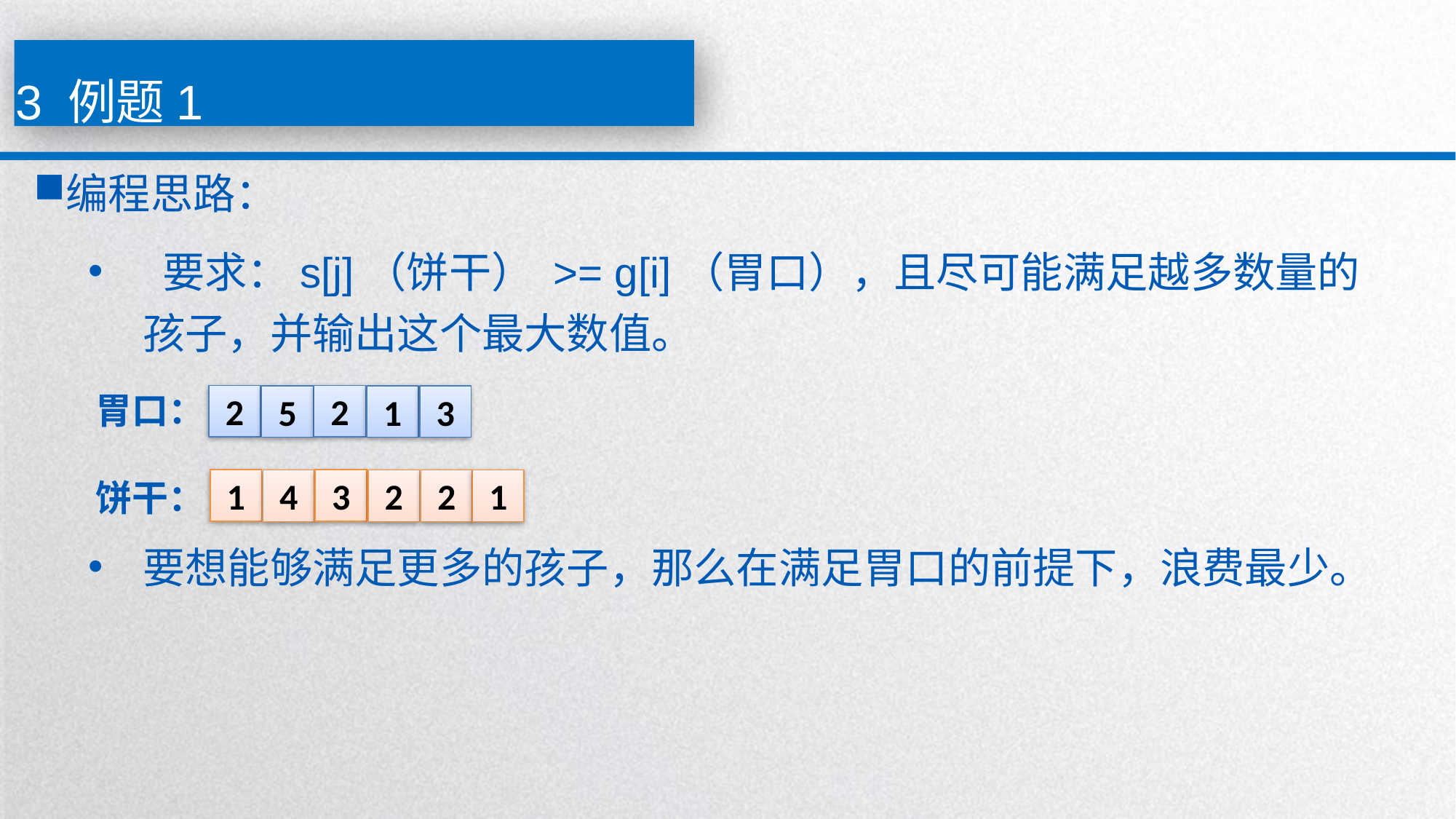

3 例题1
编程思路：
 要求：s[j]（饼干） >= g[i]（胃口），且尽可能满足越多数量的孩子，并输出这个最大数值。

要想能够满足更多的孩子，那么在满足胃口的前提下，浪费最少。

胃口：
2
2
5
1
3
饼干：
1
3
4
2
2
1